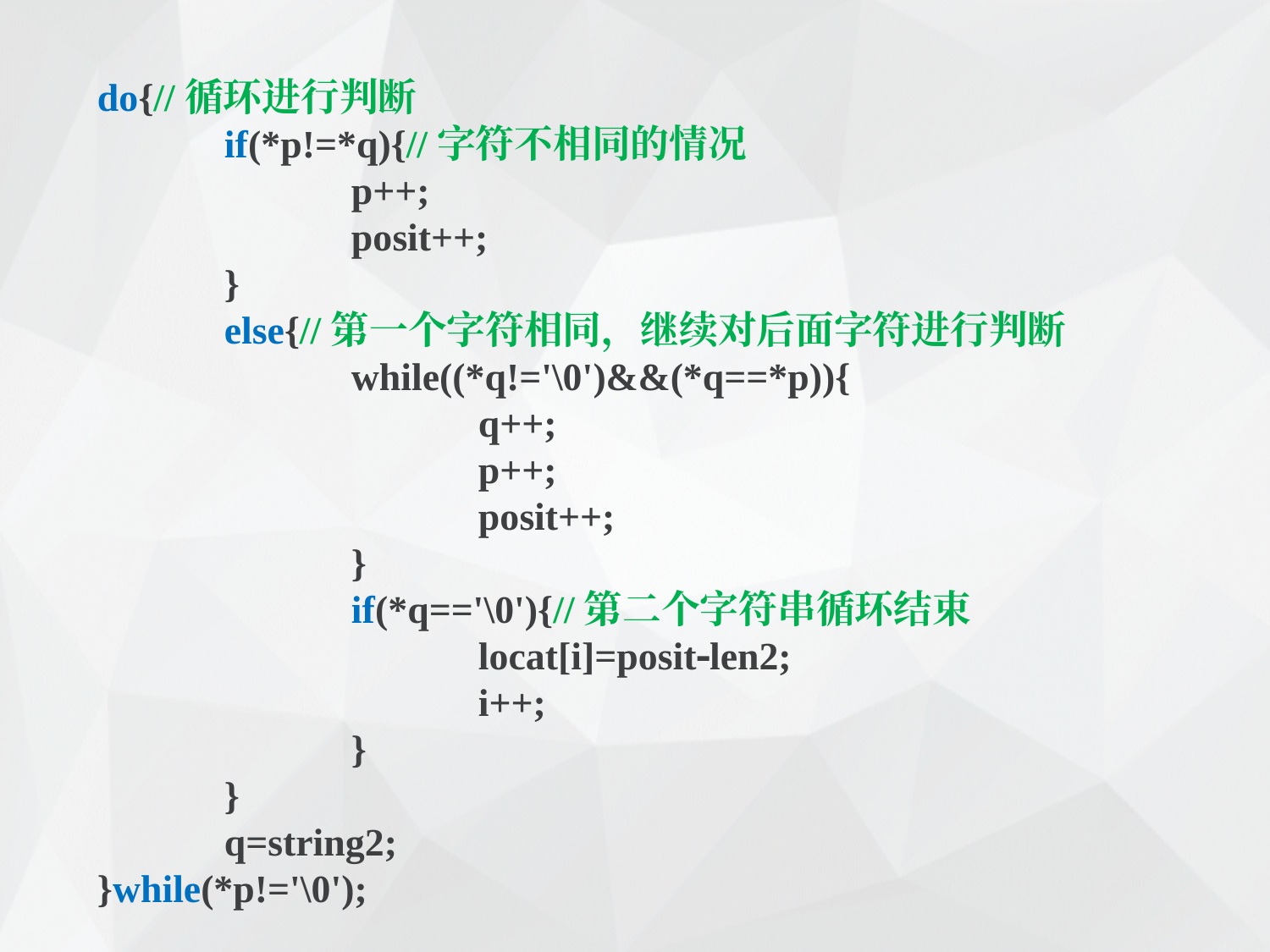

do{//循环进行判断
	if(*p!=*q){//字符不相同的情况
		p++;
		posit++;
	}
	else{//第一个字符相同，继续对后面字符进行判断
		while((*q!='\0')&&(*q==*p)){
			q++;
			p++;
			posit++;
		}
		if(*q=='\0'){//第二个字符串循环结束
			locat[i]=posit−len2;
			i++;
		}
	}
	q=string2;
}while(*p!='\0');